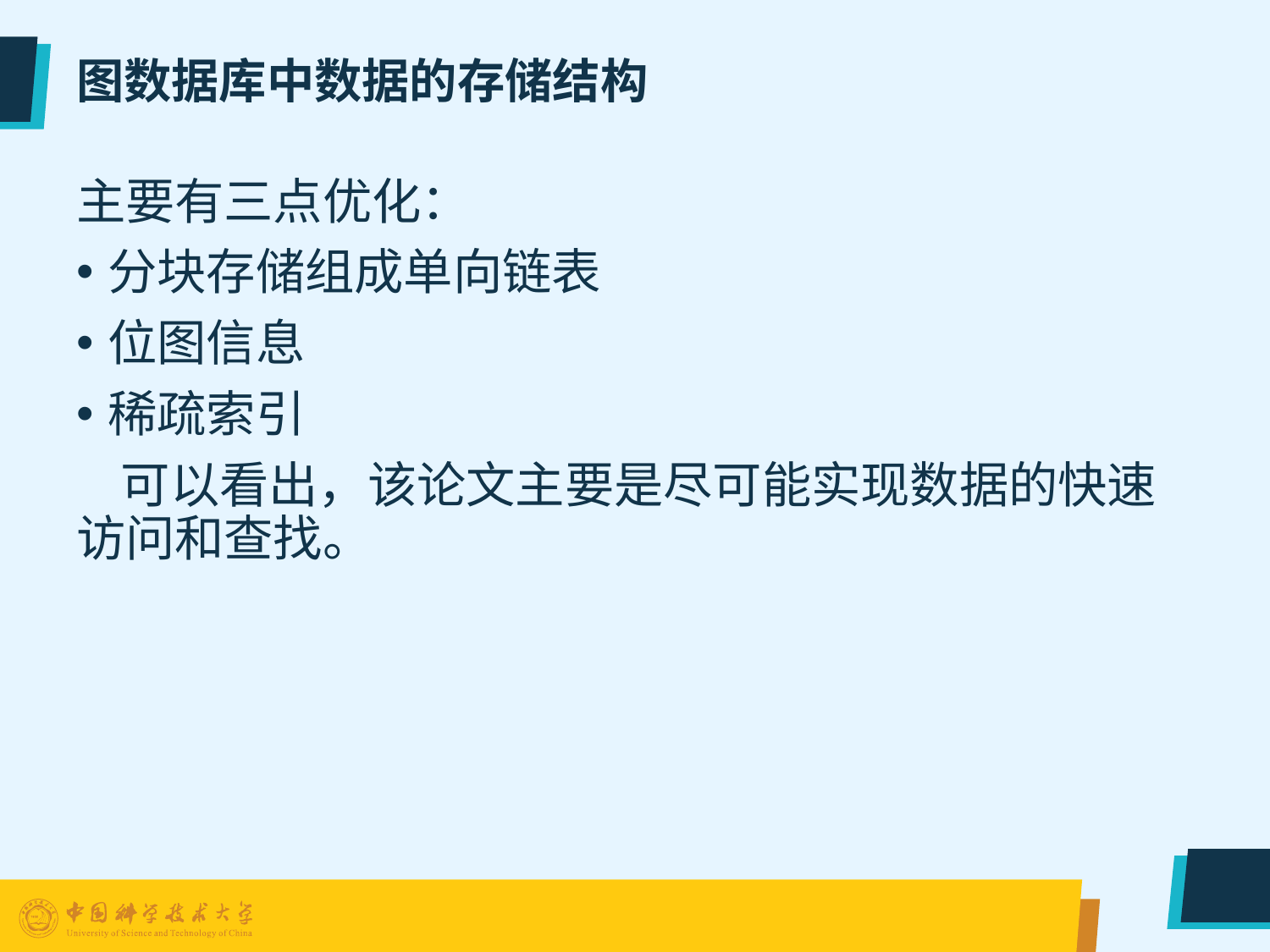

# 图数据库中数据的存储结构
主要有三点优化：
分块存储组成单向链表
位图信息
稀疏索引
   可以看出，该论文主要是尽可能实现数据的快速访问和查找。